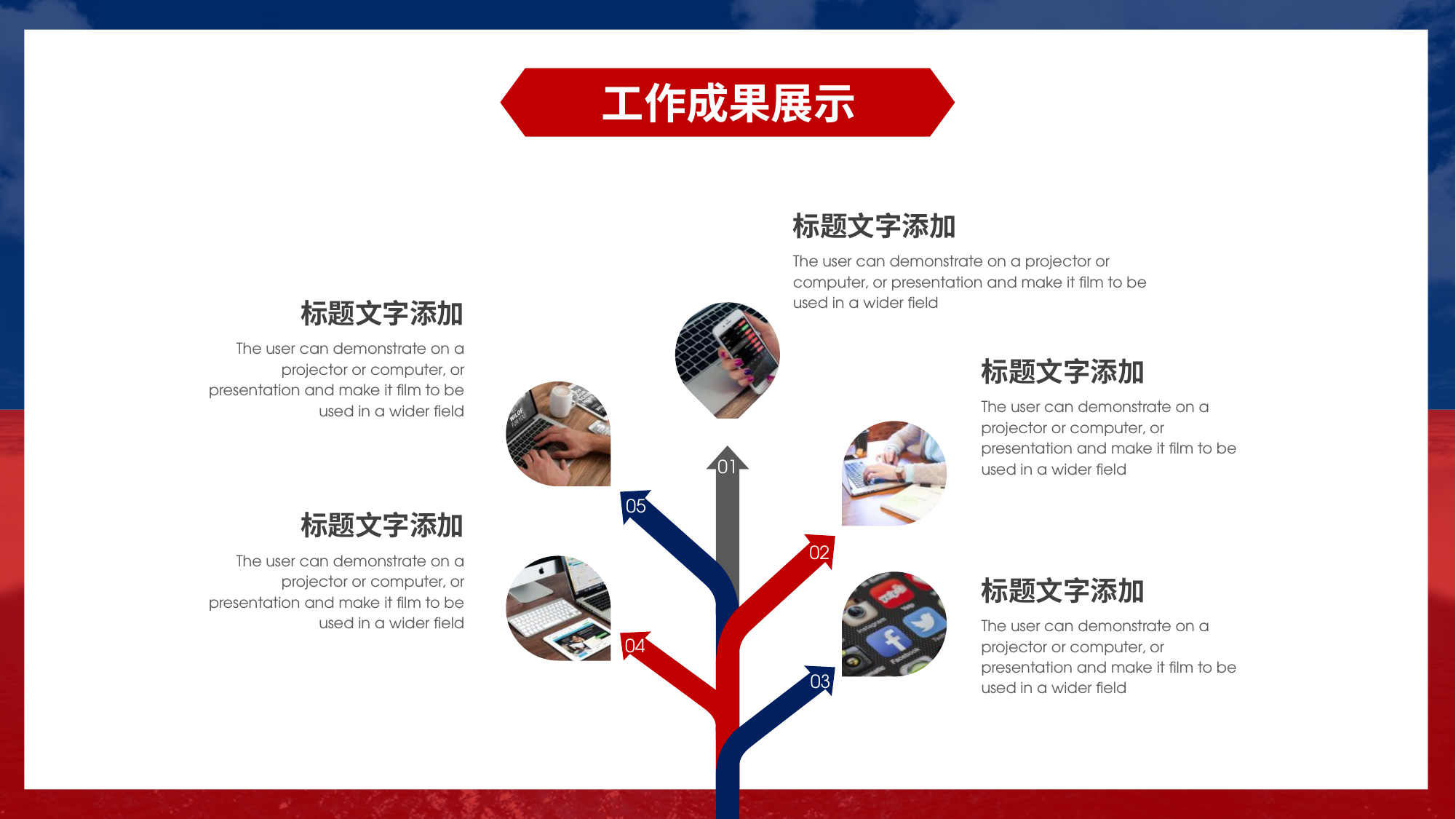

工作成果展示
标题文字添加
The user can demonstrate on a projector or computer, or presentation and make it film to be used in a wider field
标题文字添加
The user can demonstrate on a projector or computer, or presentation and make it film to be used in a wider field

01

05

02

04

03
标题文字添加
The user can demonstrate on a projector or computer, or presentation and make it film to be used in a wider field
标题文字添加
The user can demonstrate on a projector or computer, or presentation and make it film to be used in a wider field
标题文字添加
The user can demonstrate on a projector or computer, or presentation and make it film to be used in a wider field